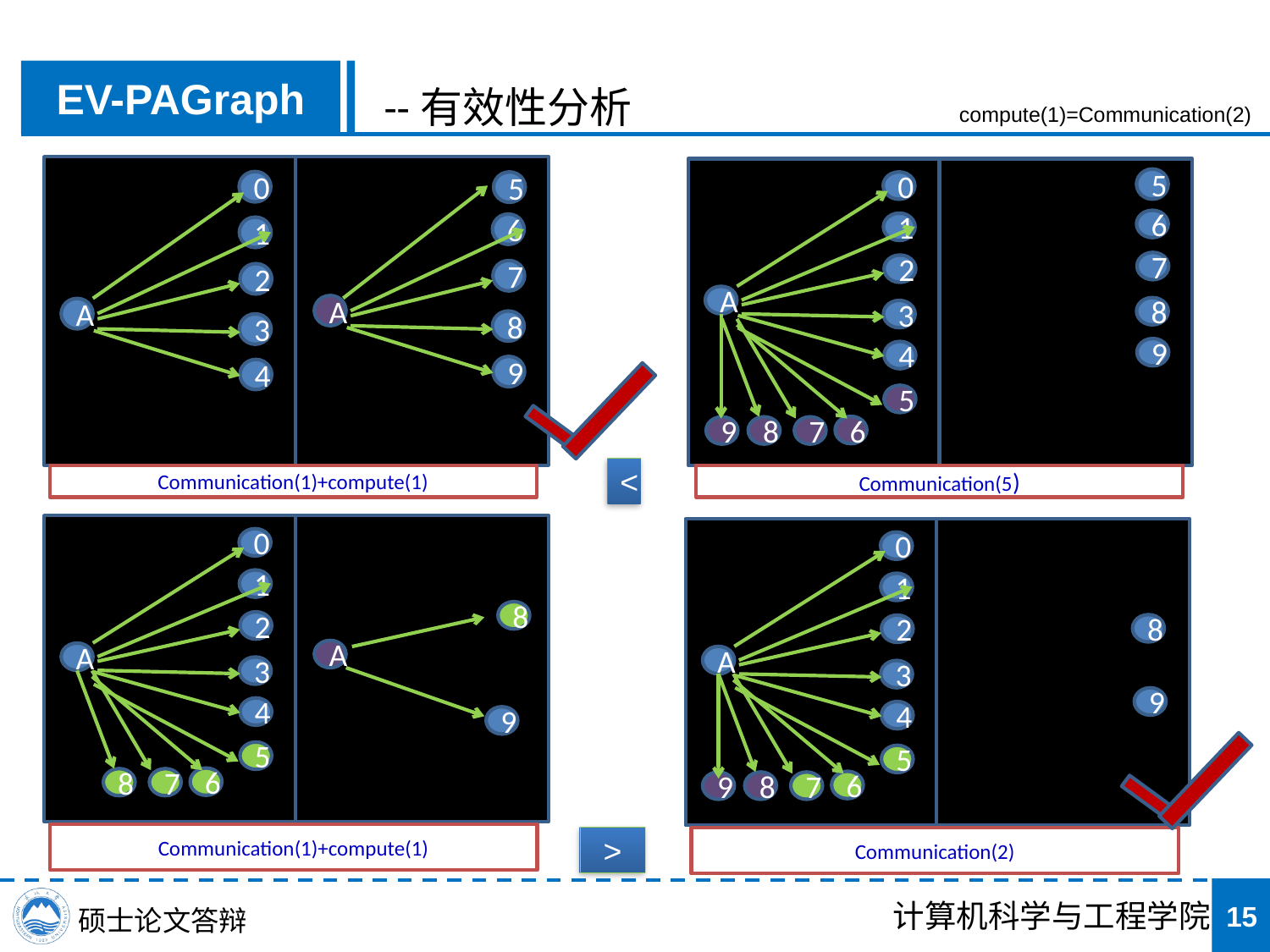

EV-PAGraph

--有效性分析
compute(1)=Communication(2)

0
5
6
1
7
2
A
A
8
3
9
4

0
6
1
7
2
A
8
3
9
4
5
5

6
9
8
7
<
Communication(1)+compute(1)
Communication(5)

0
1
2
A
A
3
4
9
5

0
1
2
A
3
9
4
5
8
8

6
8
7
6
9
8
7
Communication(1)+compute(1)
>
Communication(2)
15